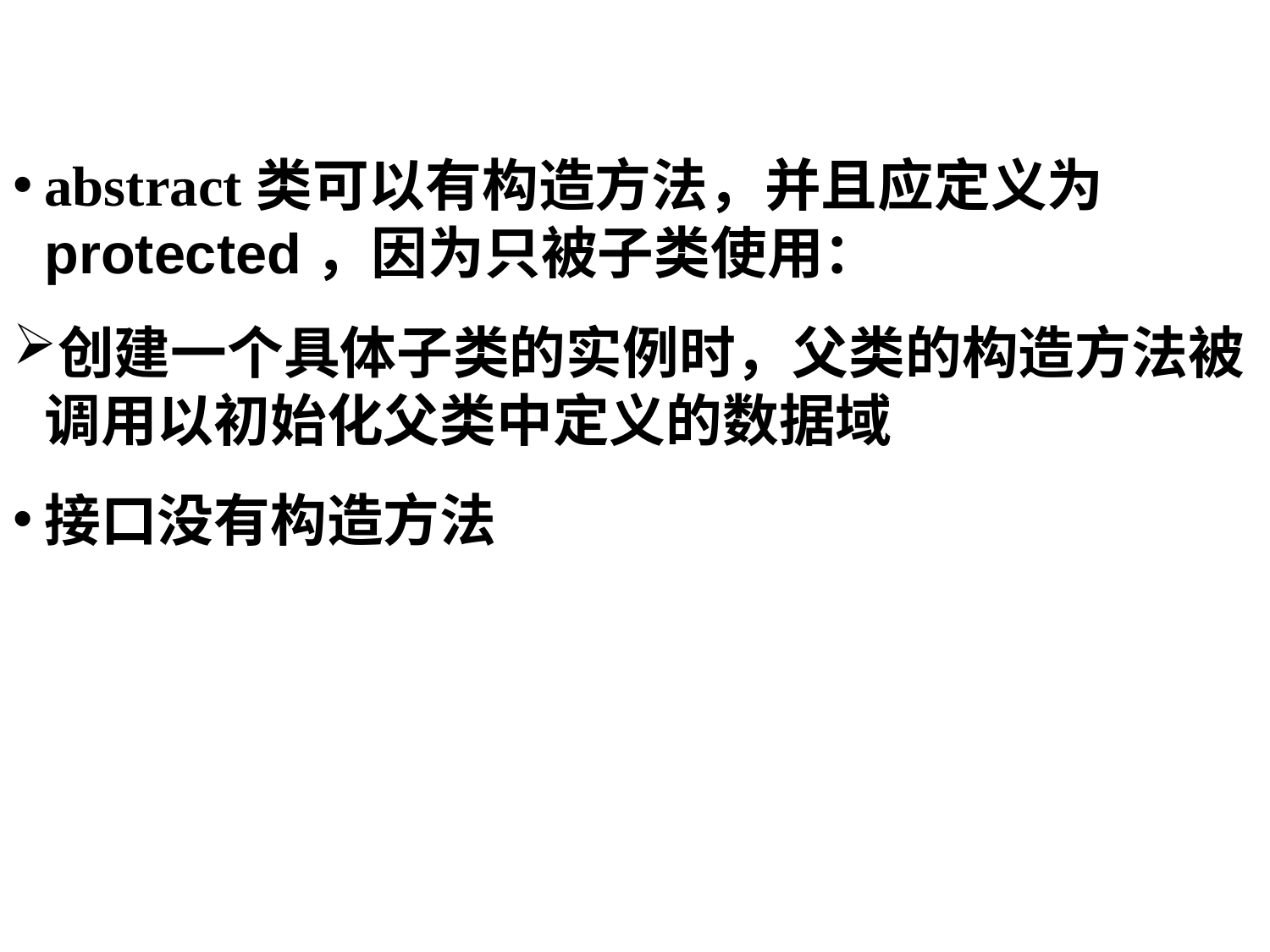

abstract类可以有构造方法，并且应定义为protected，因为只被子类使用：
创建一个具体子类的实例时，父类的构造方法被调用以初始化父类中定义的数据域
接口没有构造方法